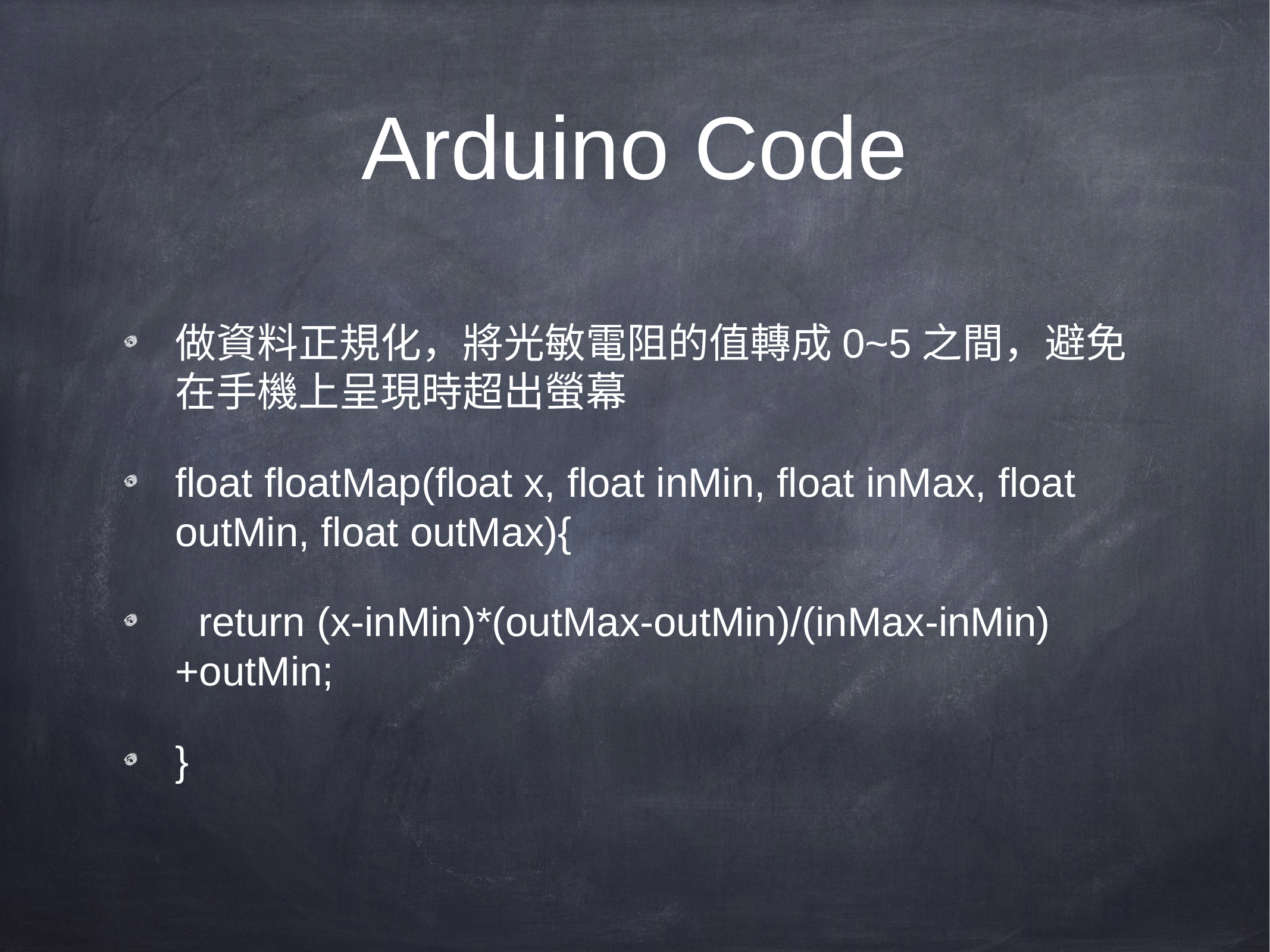

# Arduino Code
做資料正規化，將光敏電阻的值轉成0~5之間，避免在手機上呈現時超出螢幕
float floatMap(float x, float inMin, float inMax, float outMin, float outMax){
  return (x-inMin)*(outMax-outMin)/(inMax-inMin)+outMin;
}
12